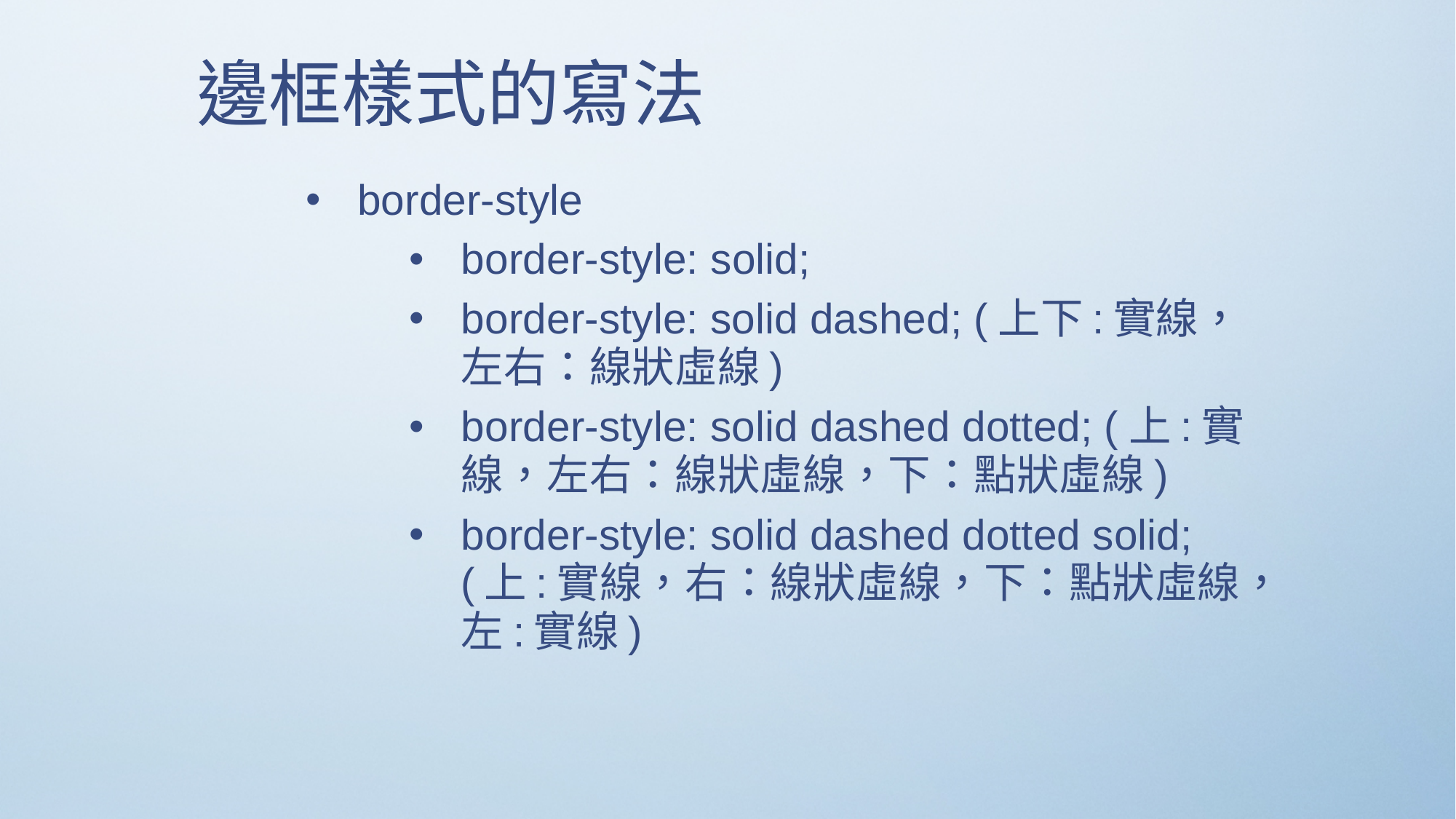

邊框樣式的寫法
border-style
border-style: solid;
border-style: solid dashed; (上下:實線，左右：線狀虛線)
border-style: solid dashed dotted; (上:實線，左右：線狀虛線，下：點狀虛線)
border-style: solid dashed dotted solid; (上:實線，右：線狀虛線，下：點狀虛線，左:實線)